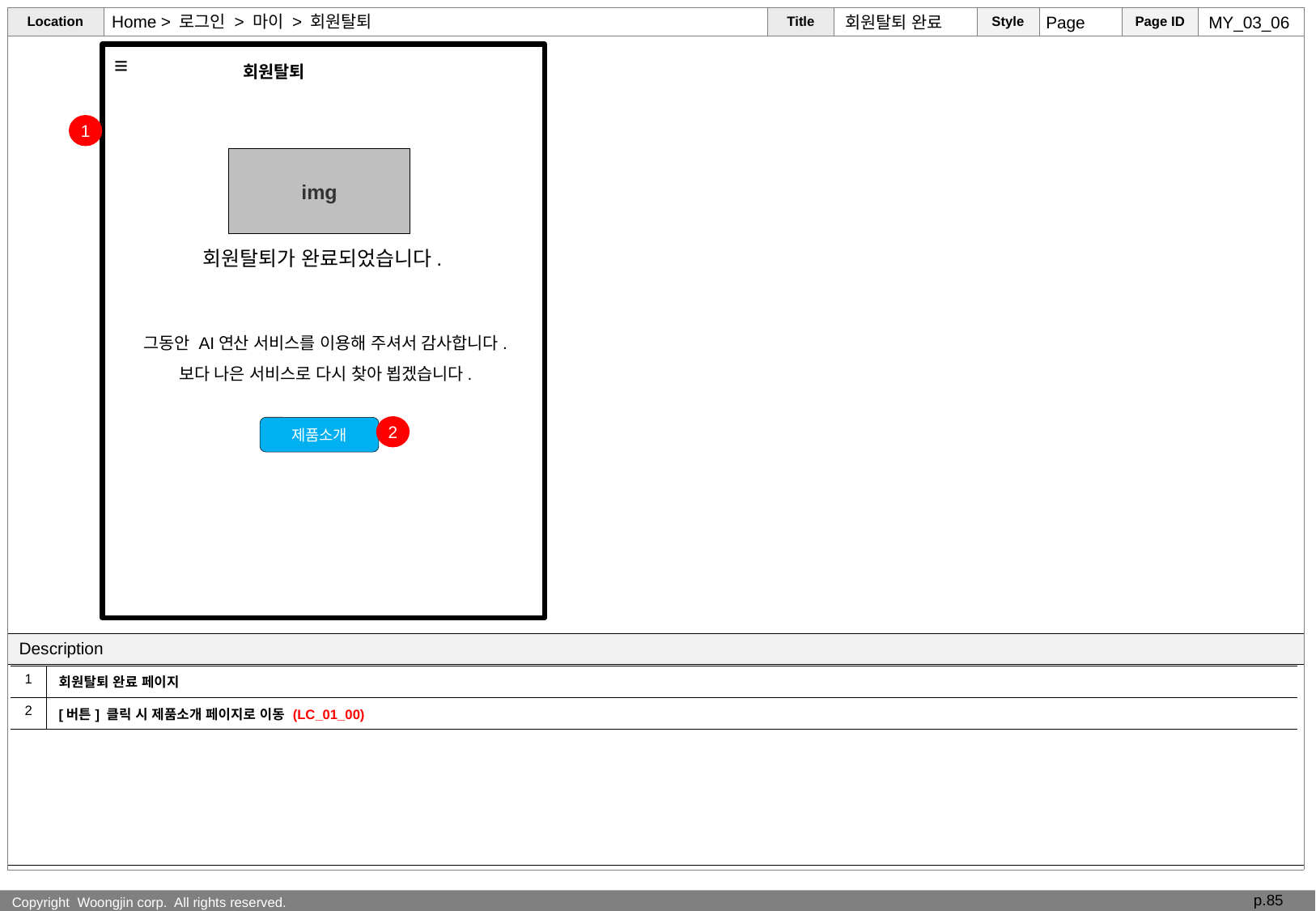

# Home > 로그인 > 마이 > 회원탈퇴
회원탈퇴 완료
Page
MY_03_06
|  | 회원탈퇴 |
| --- | --- |
                          회원탈퇴
1
img
회원탈퇴가 완료되었습니다.
그동안 AI연산 서비스를 이용해 주셔서 감사합니다.
보다 나은 서비스로 다시 찾아 뵙겠습니다.
2
제품소개
| 1 | 회원탈퇴 완료 페이지 |
| --- | --- |
| 2 | [버튼] 클릭 시 제품소개 페이지로 이동 (LC\_01\_00) |